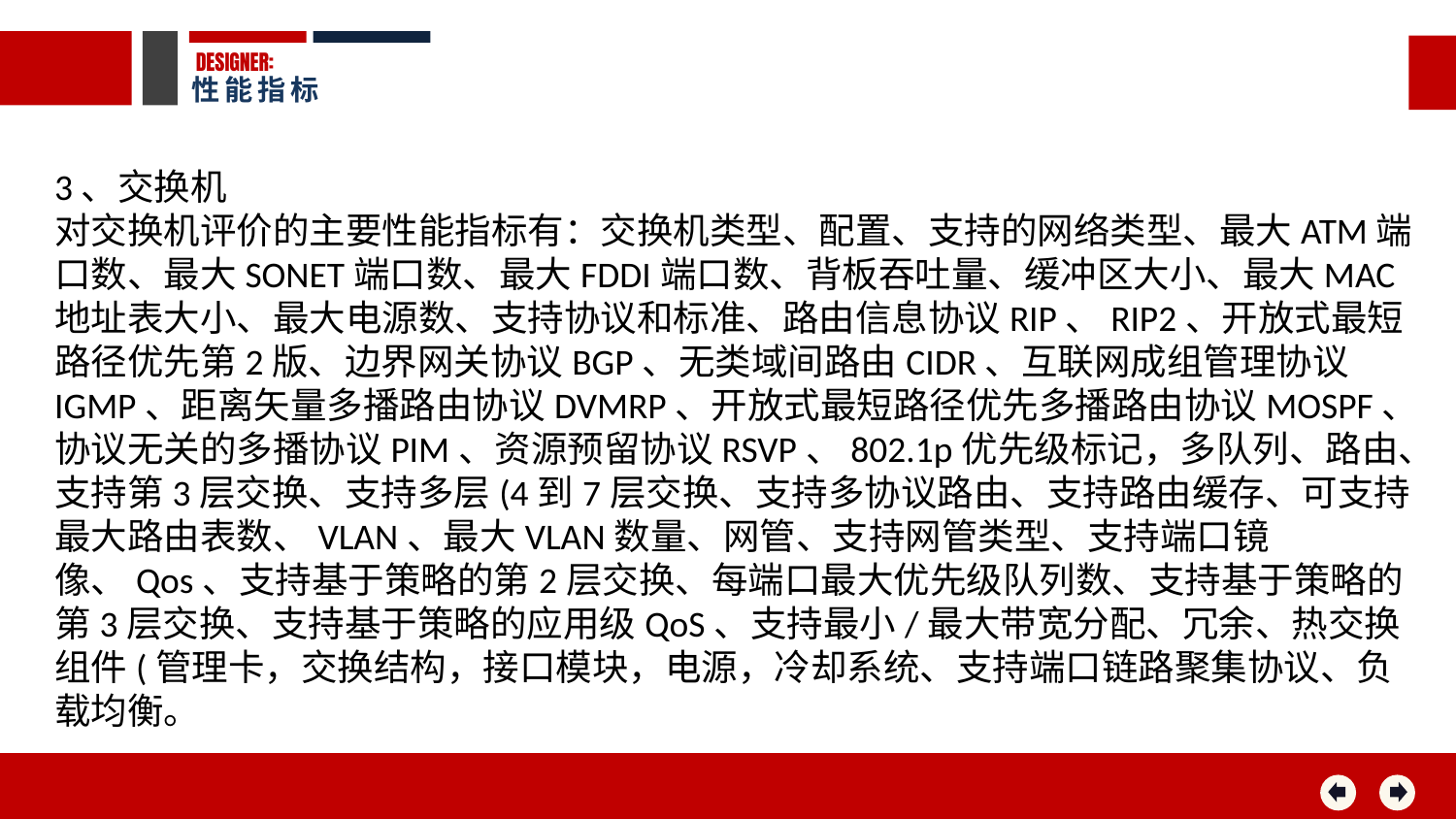

DESIGNER:
性能指标
3、交换机
对交换机评价的主要性能指标有：交换机类型、配置、支持的网络类型、最大ATM端口数、最大SONET端口数、最大FDDI端口数、背板吞吐量、缓冲区大小、最大MAC地址表大小、最大电源数、支持协议和标准、路由信息协议RIP、RIP2、开放式最短路径优先第2版、边界网关协议BGP、无类域间路由CIDR、互联网成组管理协议IGMP、距离矢量多播路由协议DVMRP、开放式最短路径优先多播路由协议MOSPF、协议无关的多播协议PIM、资源预留协议RSVP、802.1p优先级标记，多队列、路由、支持第3层交换、支持多层(4到7层交换、支持多协议路由、支持路由缓存、可支持最大路由表数、VLAN、最大VLAN数量、网管、支持网管类型、支持端口镜像、Qos、支持基于策略的第2层交换、每端口最大优先级队列数、支持基于策略的第3层交换、支持基于策略的应用级QoS、支持最小/最大带宽分配、冗余、热交换组件(管理卡，交换结构，接口模块，电源，冷却系统、支持端口链路聚集协议、负载均衡。